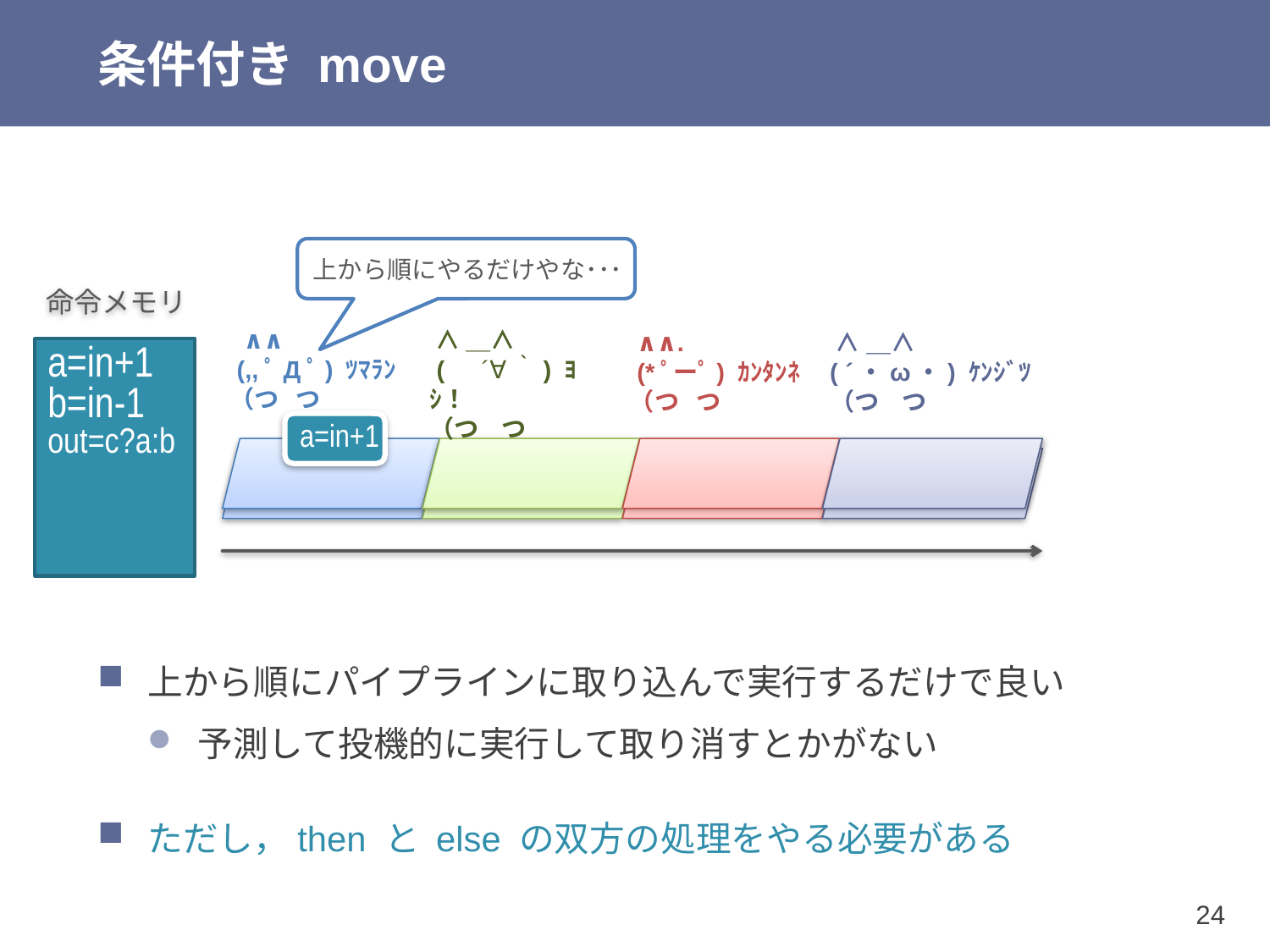

# 条件付き move
上から順にやるだけやな･･･
命令メモリ
  ∧∧
 (,,ﾟДﾟ) ﾂﾏﾗﾝ
（つ   つ
 ∧＿∧
 (　´∀｀) ﾖｼ！
（つ    つ
 ∧∧.
 (*ﾟーﾟ) ｶﾝﾀﾝﾈ
（つ   つ
 ∧＿∧
( ´・ω・) ｹﾝｼﾞﾂ
（つ    つ
a=in+1
b=in-1
out=c?a:b
a=in+1

上から順にパイプラインに取り込んで実行するだけで良い
予測して投機的に実行して取り消すとかがない
ただし，then と else の双方の処理をやる必要がある